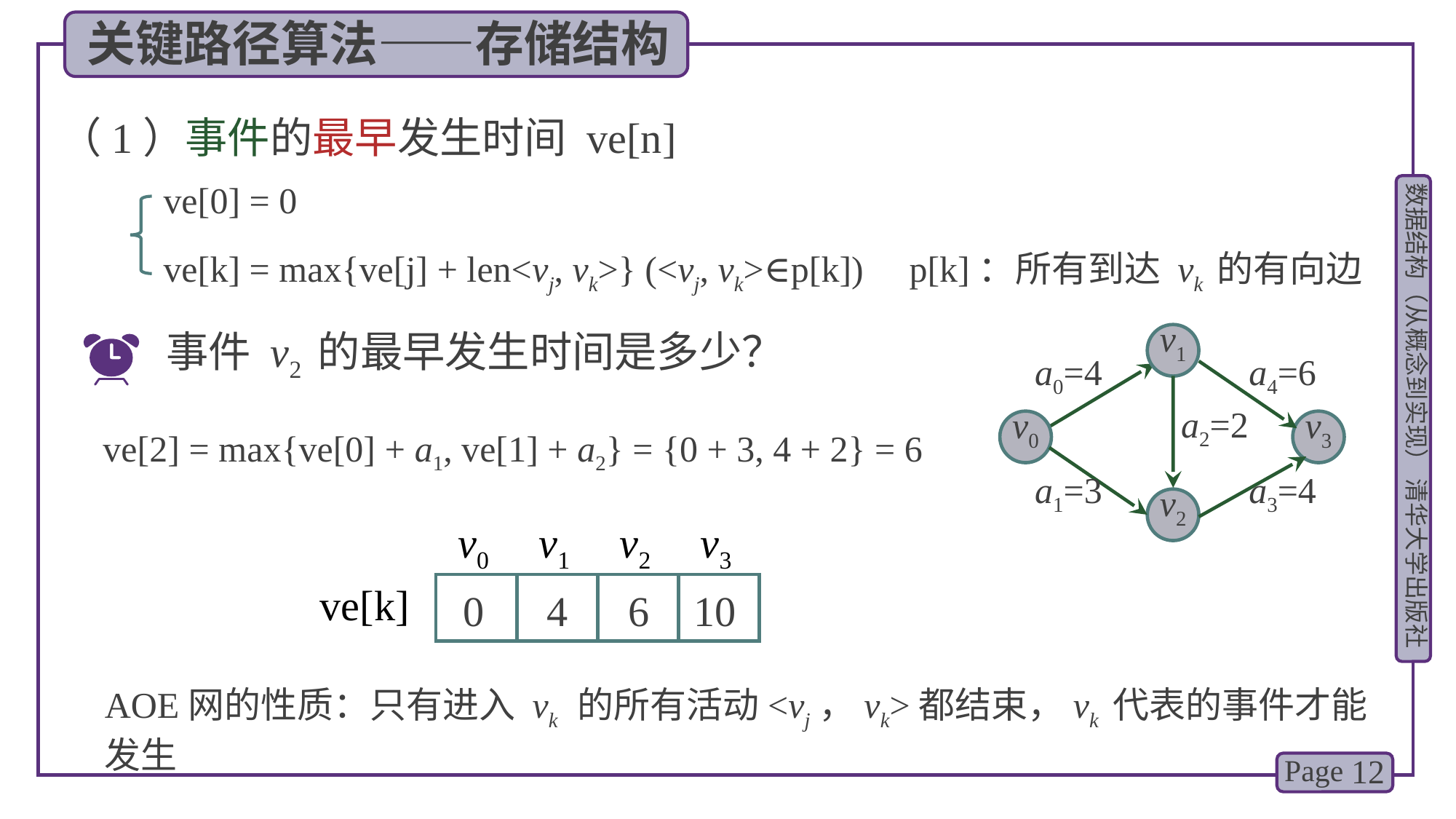

关键路径算法——存储结构

（1）事件的最早发生时间 ve[n]
ve[0] = 0
ve[k] = max{ve[j] + len<vj, vk>} (<vj, vk>∈p[k])     p[k]：所有到达 vk 的有向边

事件 v2 的最早发生时间是多少？

v1
a0=4
a4=6

a2=2
v0
v3

a1=3
a3=4
v2
ve[2] = max{ve[0] + a1, ve[1] + a2} = {0 + 3, 4 + 2} = 6
v0
v1
v2
v3
ve[k]

0
4
6
10
AOE网的性质：只有进入 vk  的所有活动<vj，vk>都结束，vk 代表的事件才能发生